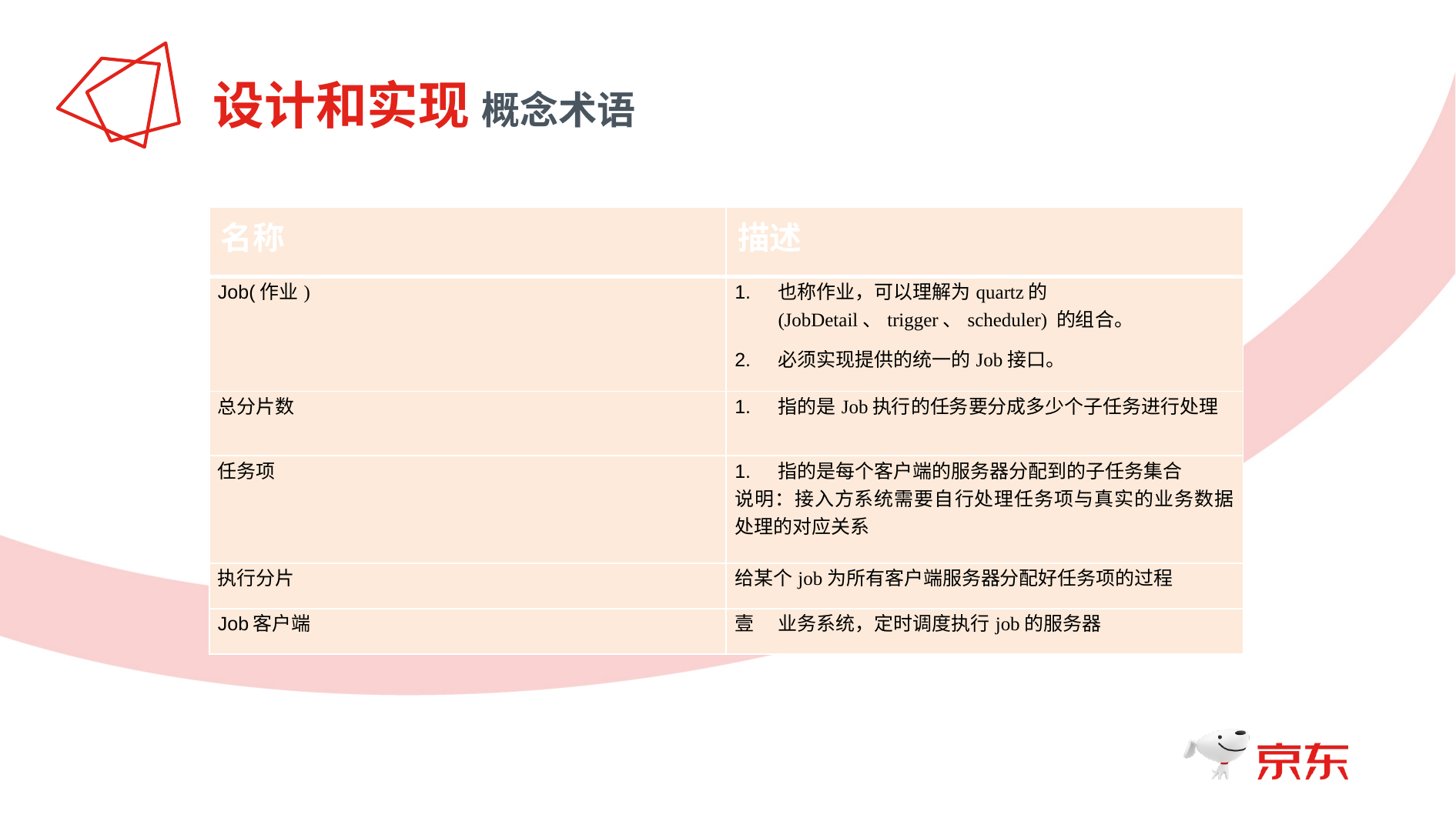

设计和实现 概念术语
| 名称 | 描述 |
| --- | --- |
| Job(作业) | 也称作业，可以理解为quartz的 (JobDetail、trigger、scheduler) 的组合。 必须实现提供的统一的Job接口。 |
| 总分片数 | 指的是Job执行的任务要分成多少个子任务进行处理 |
| 任务项 | 指的是每个客户端的服务器分配到的子任务集合 说明：接入方系统需要自行处理任务项与真实的业务数据处理的对应关系 |
| 执行分片 | 给某个job为所有客户端服务器分配好任务项的过程 |
| Job客户端 | 业务系统，定时调度执行job的服务器 |